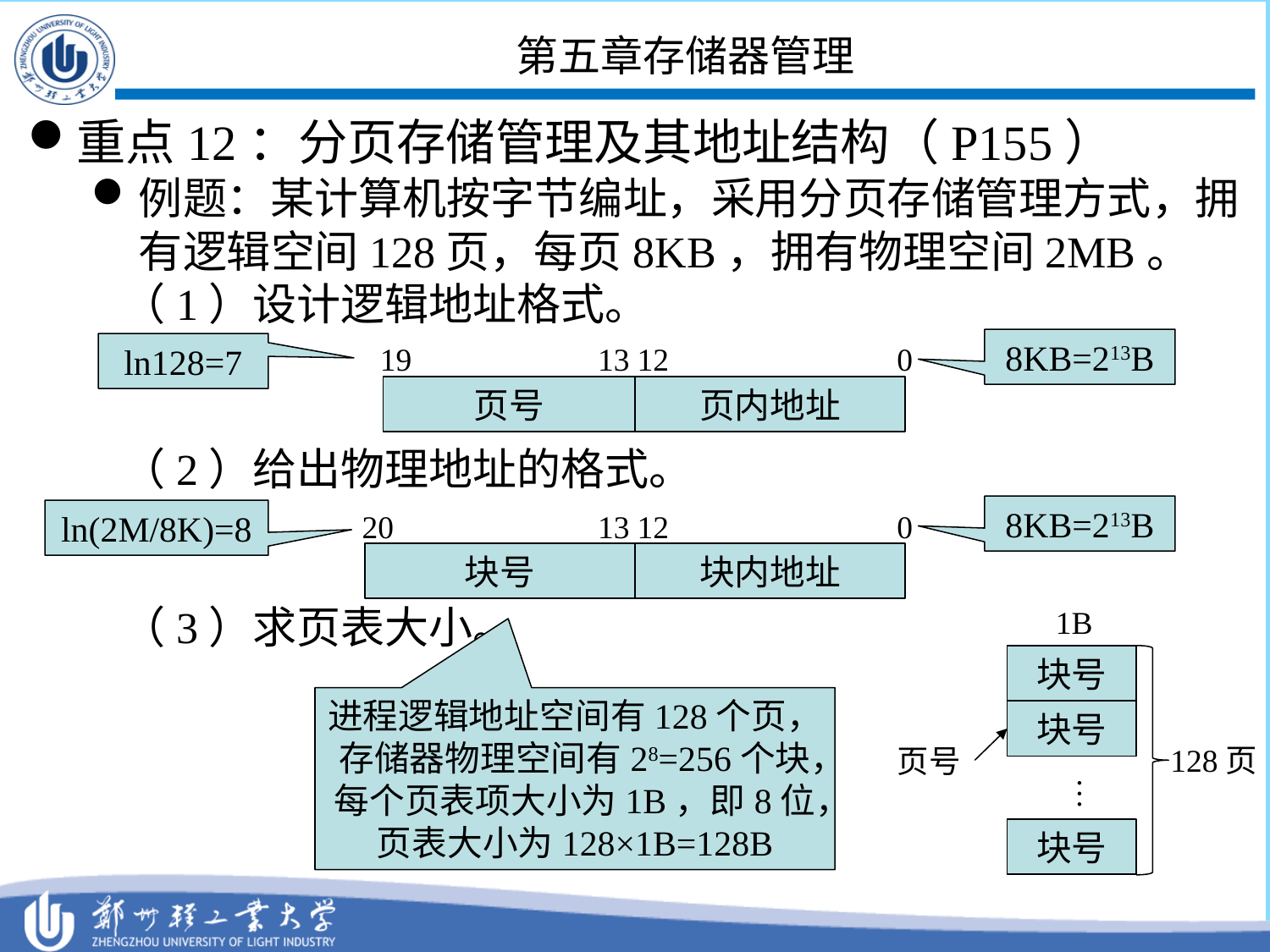

# 第五章存储器管理
重点12：分页存储管理及其地址结构（P155）
例题：某计算机按字节编址，采用分页存储管理方式，拥有逻辑空间128页，每页8KB，拥有物理空间2MB。
  （1）设计逻辑地址格式。

  （2）给出物理地址的格式。

  （3）求页表大小。

8KB=213B
ln128=7
19
13
12
0
页号
页内地址
8KB=213B
ln(2M/8K)=8
20
13
12
0
块号
块内地址
1B
块号

进程逻辑地址空间有128个页，存储器物理空间有28=256个块，每个页表项大小为1B，即8位，页表大小为128×1B=128B
块号
128页
页号
…
块号